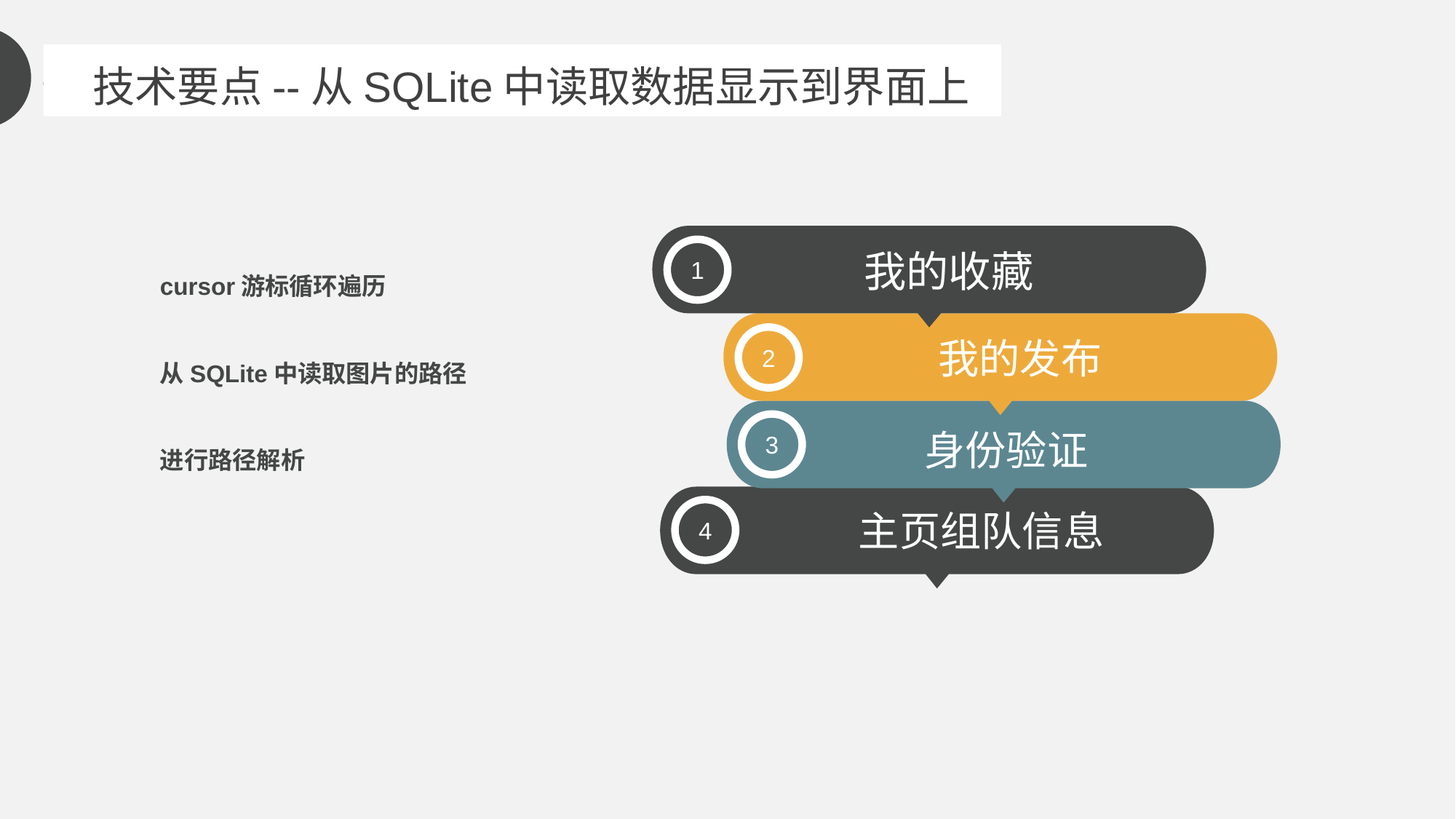

技术要点--从SQLite中读取数据显示到界面上

1
我的收藏
cursor游标循环遍历

从SQLite中读取图片的路径

进行路径解析

2
我的发布

3
身份验证

4
主页组队信息